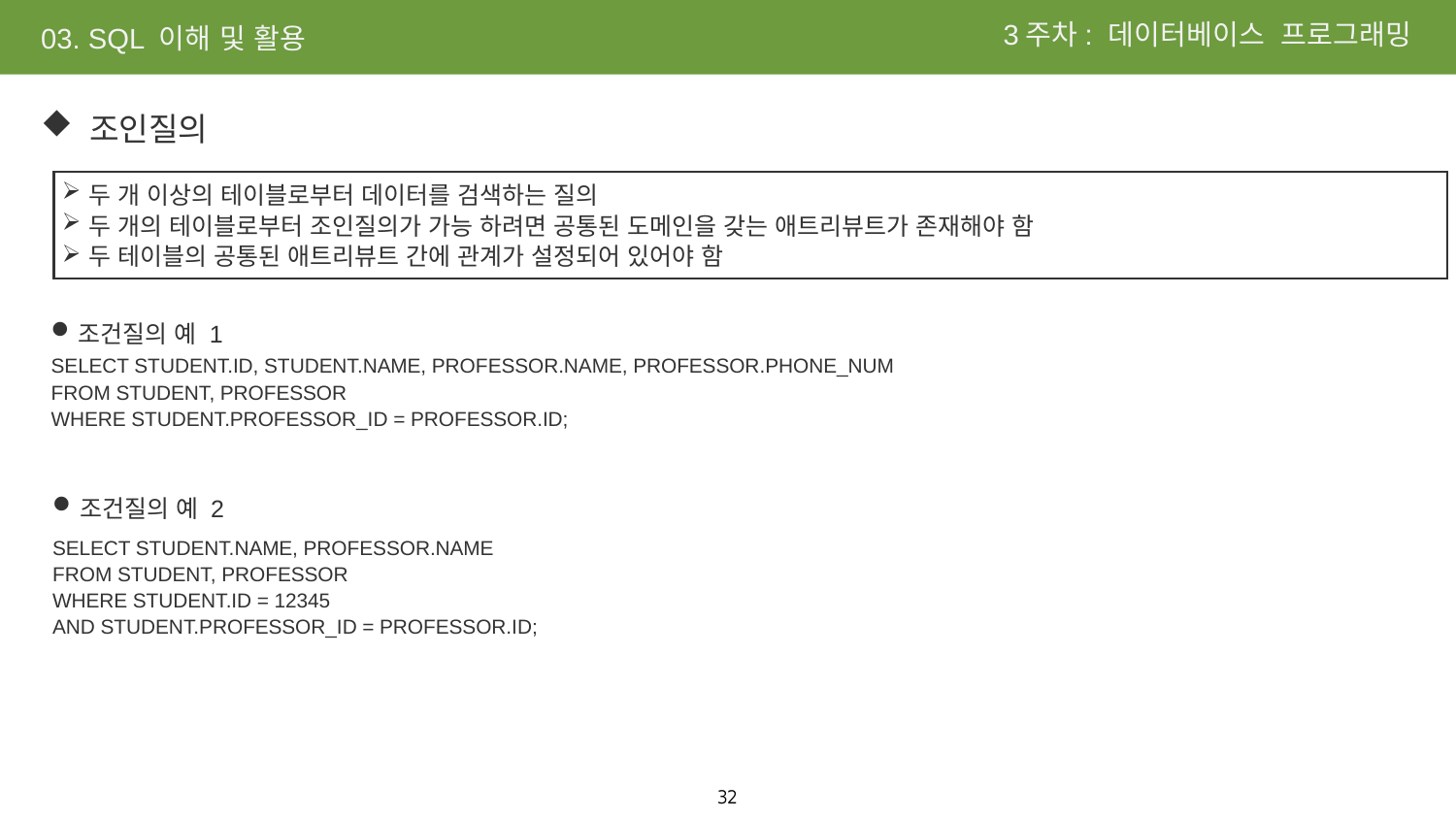

3주차: 데이터베이스  프로그래밍
03. SQL 이해 및 활용
 조인질의
두 개 이상의 테이블로부터 데이터를 검색하는 질의
두 개의 테이블로부터 조인질의가 가능 하려면 공통된 도메인을 갖는 애트리뷰트가 존재해야 함
두 테이블의 공통된 애트리뷰트 간에 관계가 설정되어 있어야 함
조건질의 예 1
SELECT STUDENT.ID, STUDENT.NAME, PROFESSOR.NAME, PROFESSOR.PHONE_NUM
FROM STUDENT, PROFESSOR
WHERE STUDENT.PROFESSOR_ID = PROFESSOR.ID;
조건질의 예 2
SELECT STUDENT.NAME, PROFESSOR.NAME
FROM STUDENT, PROFESSOR
WHERE STUDENT.ID = 12345
AND STUDENT.PROFESSOR_ID = PROFESSOR.ID;
32